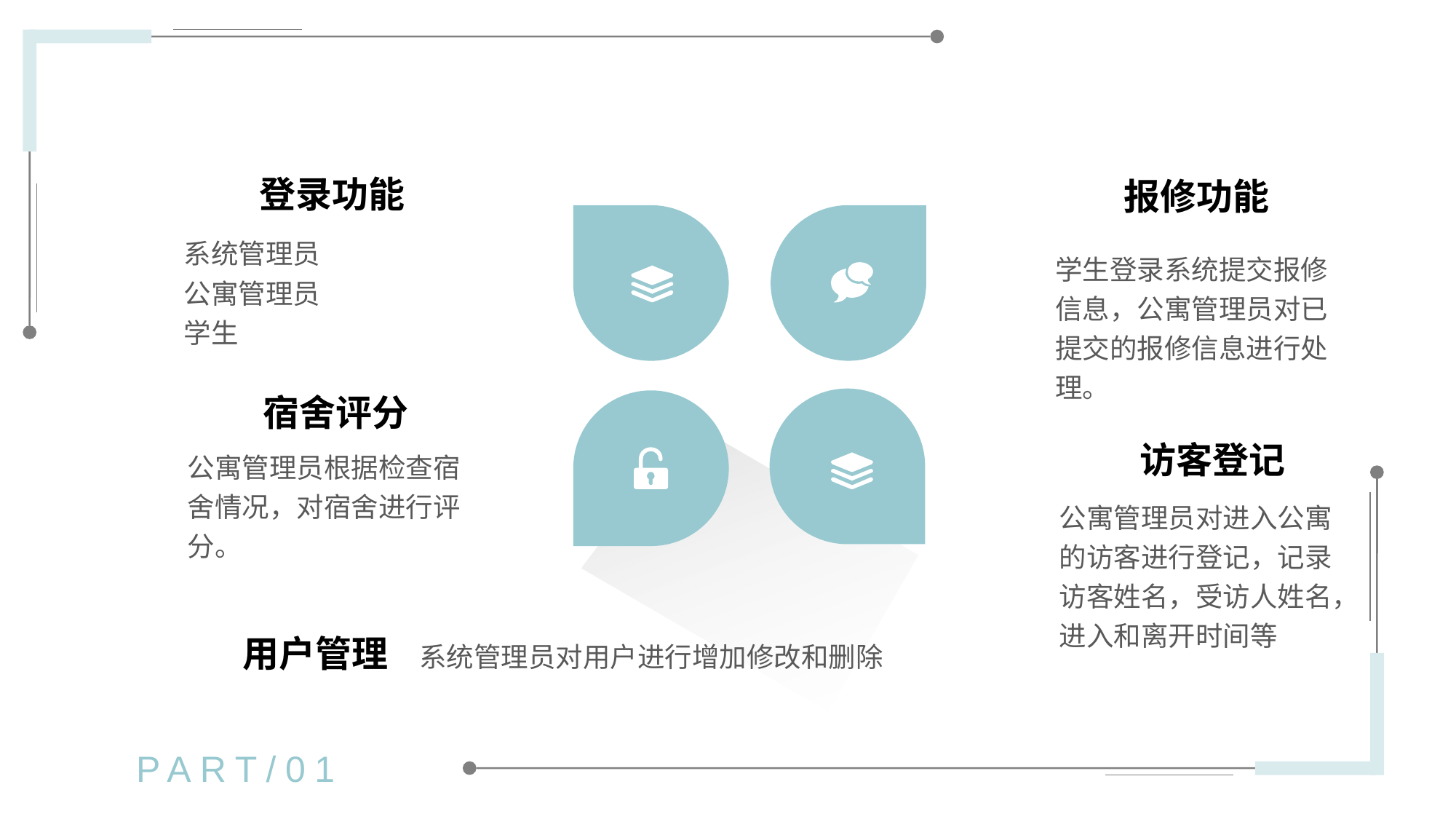

登录功能

报修功能

系统管理员
公寓管理员
学生
学生登录系统提交报修信息，公寓管理员对已提交的报修信息进行处理。
宿舍评分

访客登记

公寓管理员根据检查宿舍情况，对宿舍进行评分。

公寓管理员对进入公寓的访客进行登记，记录访客姓名，受访人姓名，进入和离开时间等
用户管理

系统管理员对用户进行增加修改和删除
PART/01